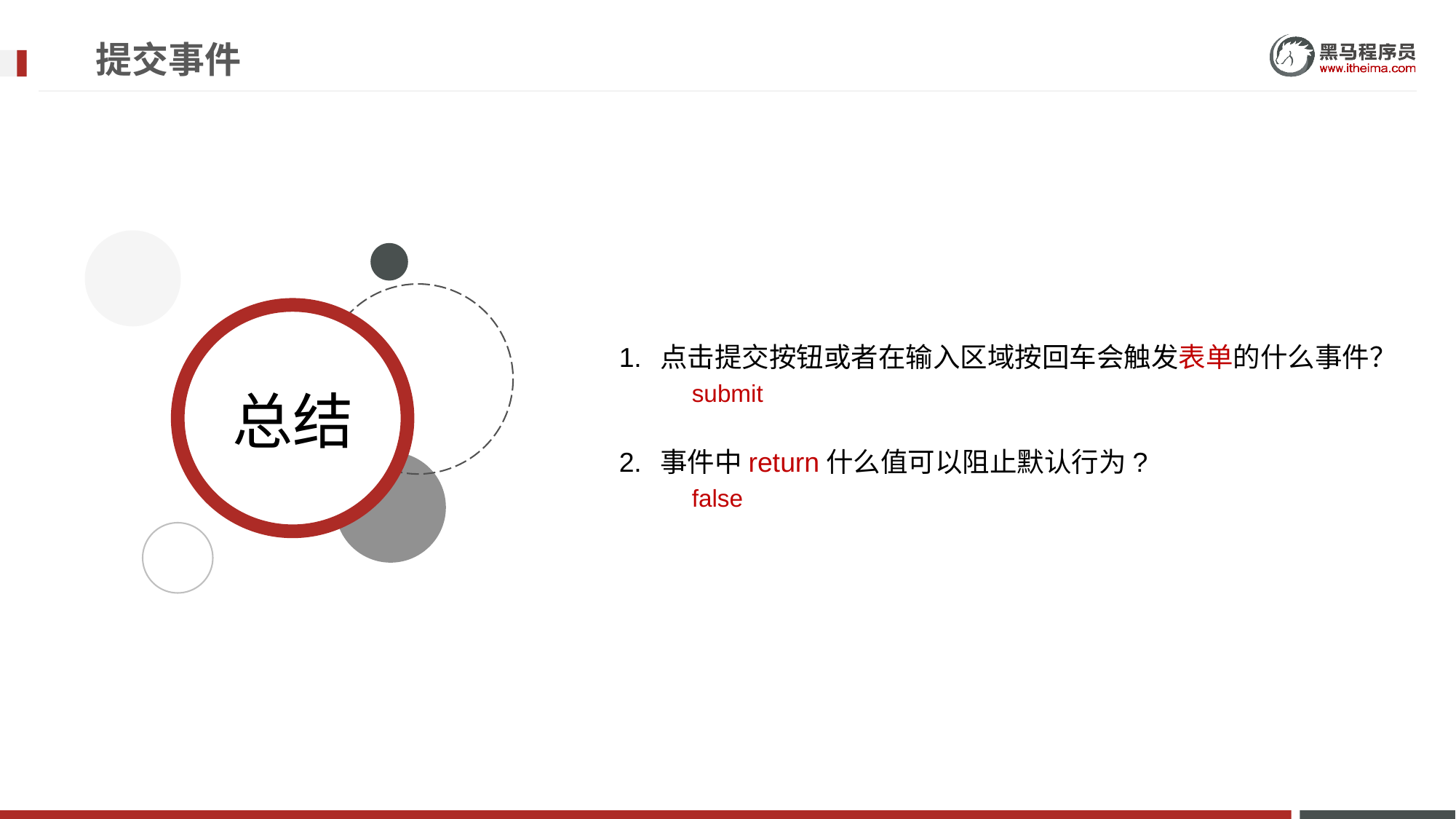

# 提交事件
点击提交按钮或者在输入区域按回车会触发表单的什么事件？
submit
事件中return什么值可以阻止默认行为?
false